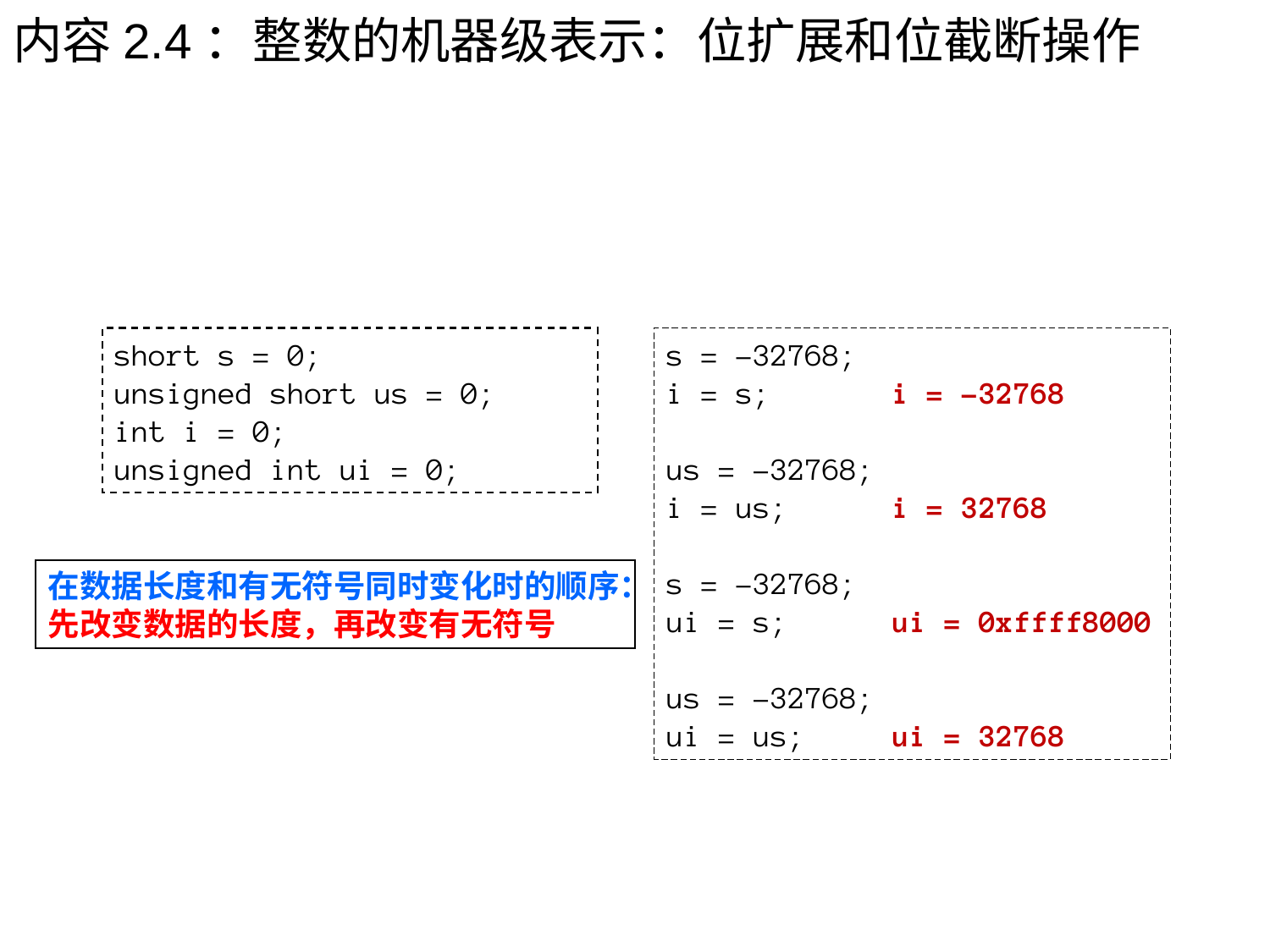

内容2.4：整数的机器级表示：位扩展和位截断操作

short s = 0;
unsigned short us = 0;
int i = 0;
unsigned int ui = 0;
s = -32768;
i = s;       i = -32768

us = -32768;
i = us;      i = 32768

s = -32768;
ui = s;      ui = 0xffff8000

us = -32768;
ui = us;     ui = 32768
在数据长度和有无符号同时变化时的顺序：
先改变数据的长度，再改变有无符号